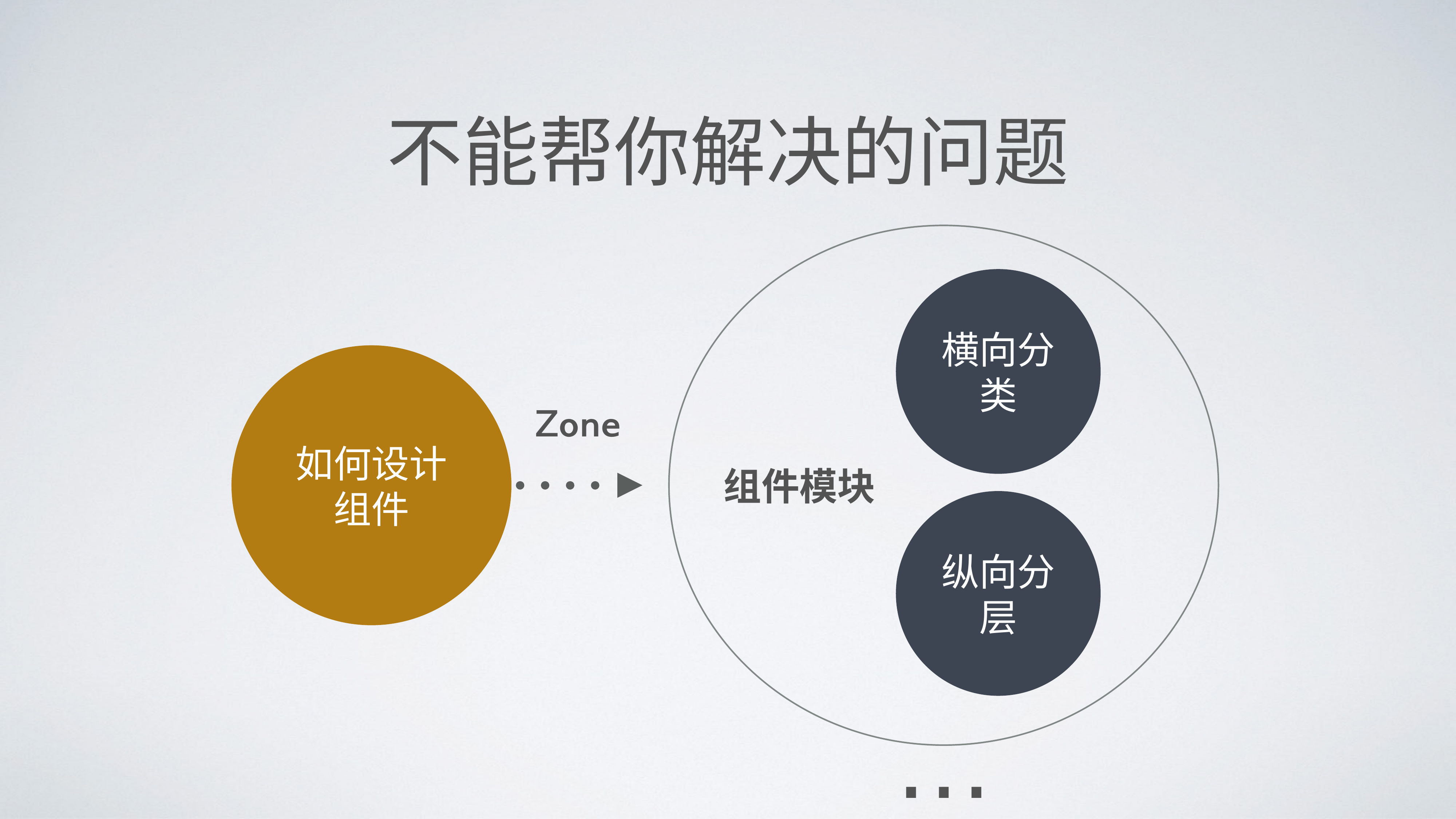

# 不能帮你解决的问题

横向分类
组件模块
纵向分层
如何设计组件
Zone

…